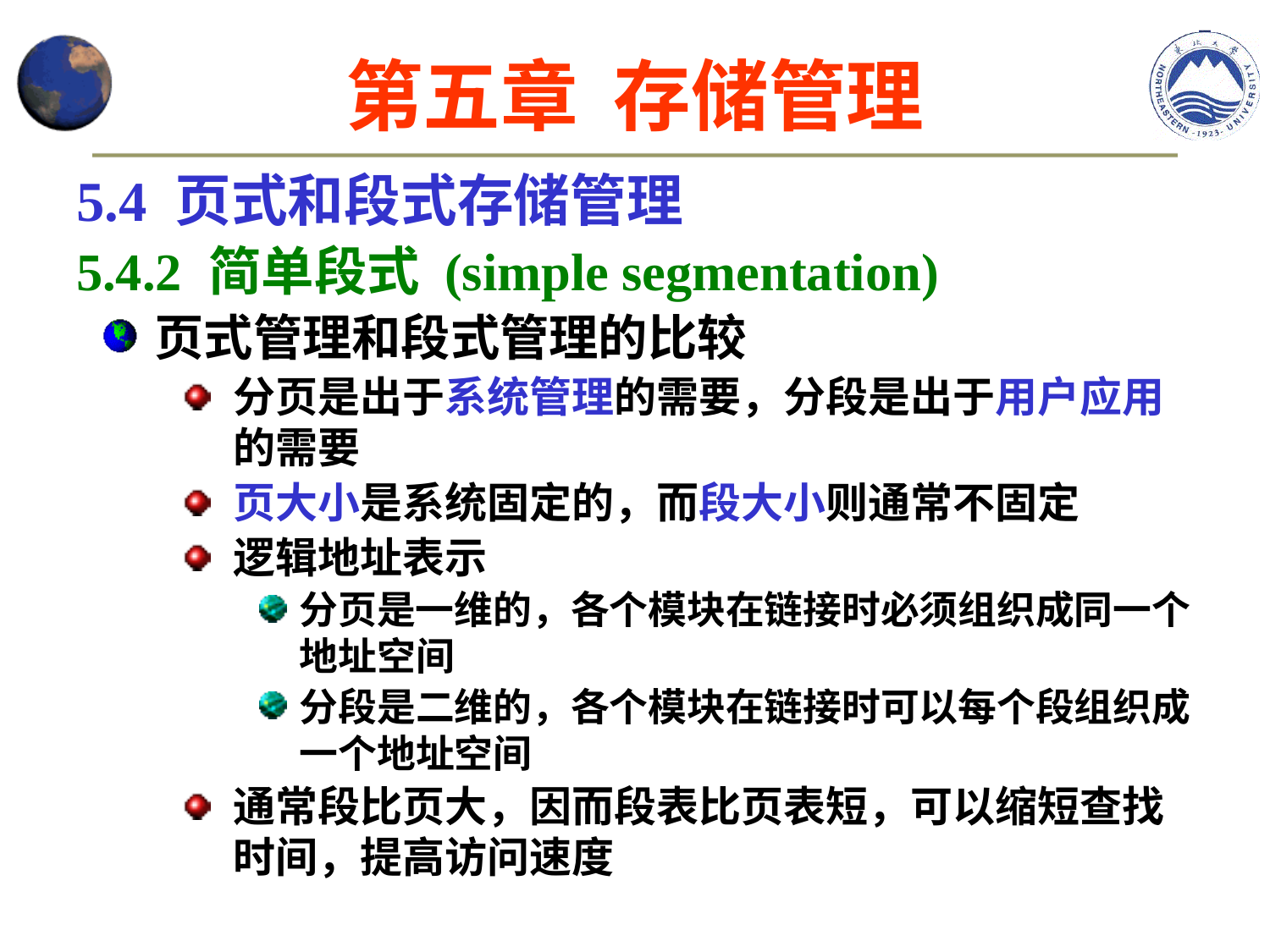

第五章  存储管理
5.4 页式和段式存储管理
5.4.2 简单段式 (simple segmentation)
页式管理和段式管理的比较
分页是出于系统管理的需要，分段是出于用户应用的需要
页大小是系统固定的，而段大小则通常不固定
逻辑地址表示
分页是一维的，各个模块在链接时必须组织成同一个地址空间
分段是二维的，各个模块在链接时可以每个段组织成一个地址空间
通常段比页大，因而段表比页表短，可以缩短查找时间，提高访问速度